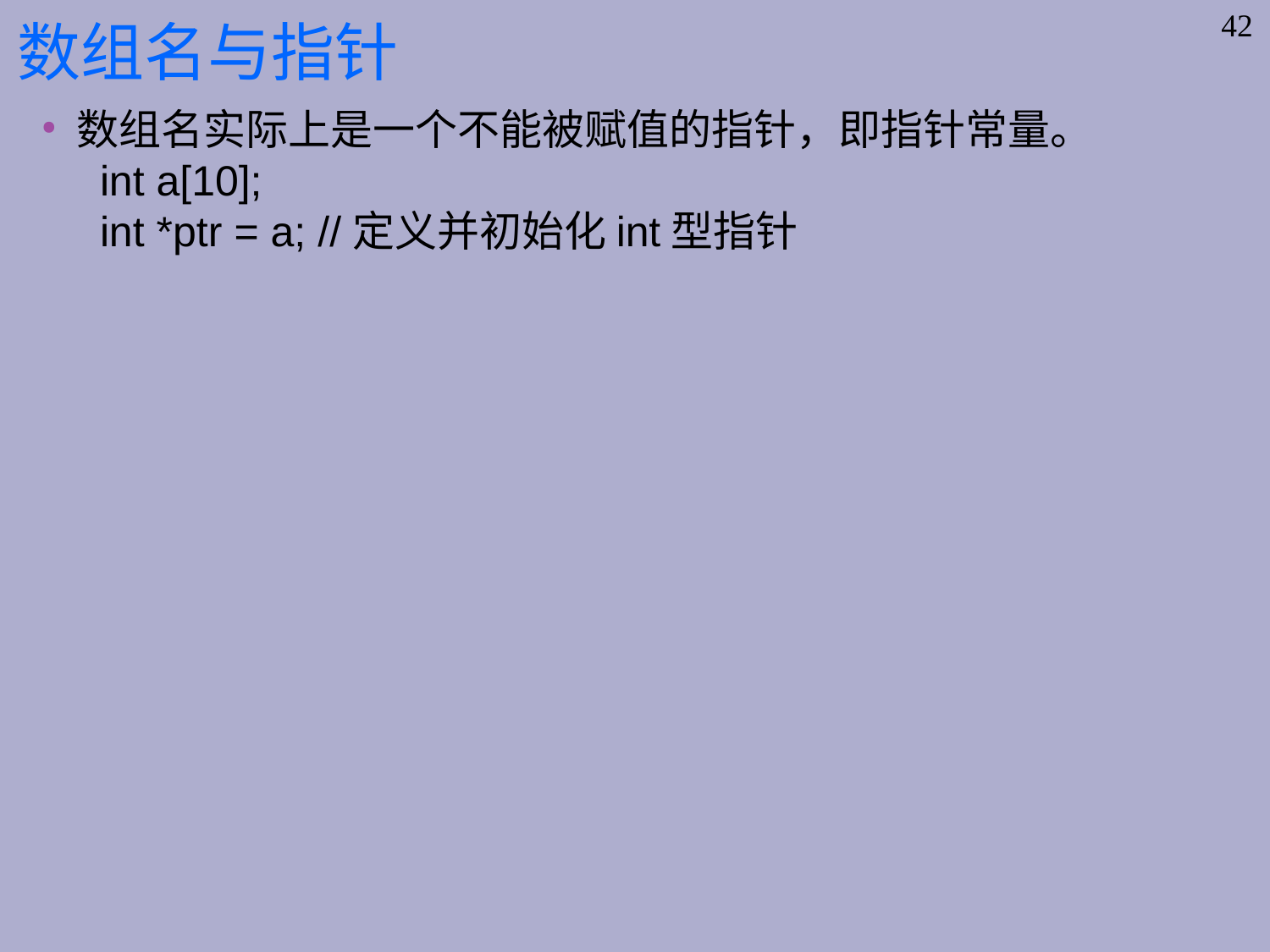

# 数组名与指针
42
数组名实际上是一个不能被赋值的指针，即指针常量。
     int a[10];
     int *ptr = a; //定义并初始化int型指针